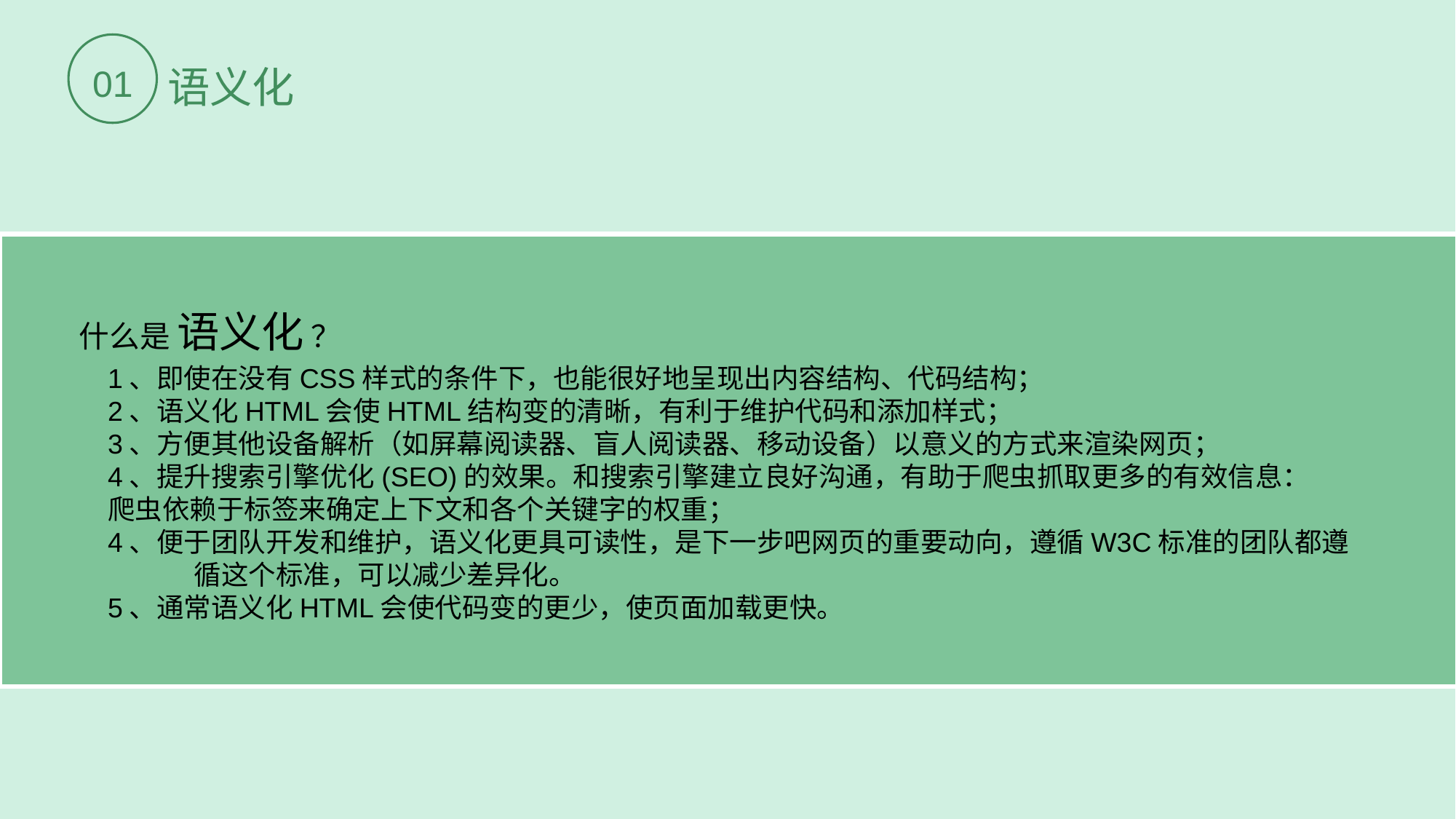

01
语义化

什么是 语义化 ？
1、即使在没有CSS样式的条件下，也能很好地呈现出内容结构、代码结构；
2、语义化HTML会使HTML结构变的清晰，有利于维护代码和添加样式；
3、方便其他设备解析（如屏幕阅读器、盲人阅读器、移动设备）以意义的方式来渲染网页；
4、提升搜索引擎优化(SEO)的效果。和搜索引擎建立良好沟通，有助于爬虫抓取更多的有效信息：
爬虫依赖于标签来确定上下文和各个关键字的权重；
4、便于团队开发和维护，语义化更具可读性，是下一步吧网页的重要动向，遵循W3C标准的团队都遵                       循这个标准，可以减少差异化。
5、通常语义化HTML会使代码变的更少，使页面加载更快。